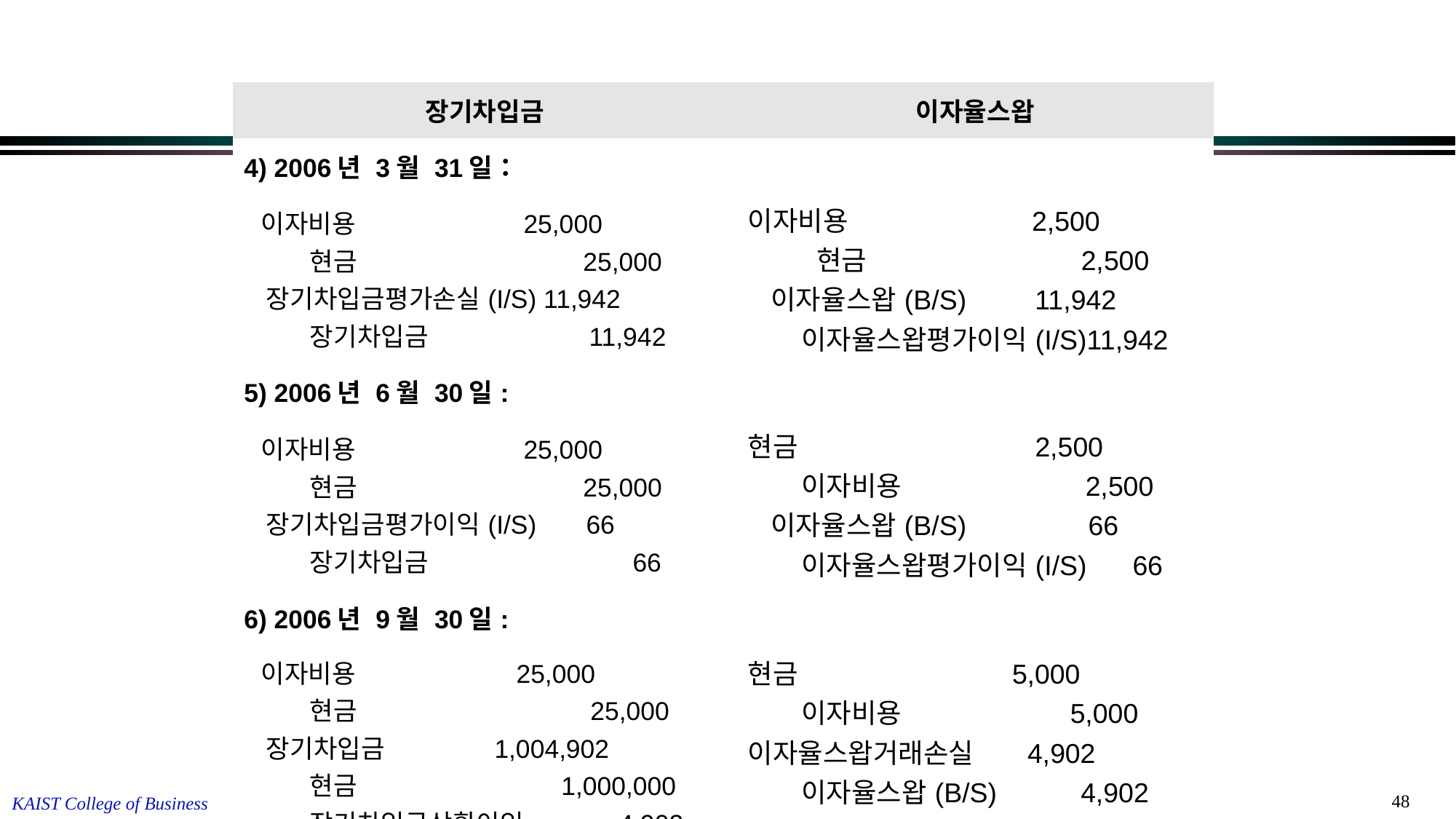

| 장기차입금 | 이자율스왑 |
| --- | --- |
| 4) 2006년 3월 31일： |  |
| 이자비용 25,000 현금 25,000 장기차입금평가손실(I/S) 11,942 장기차입금 11,942 | 이자비용 2,500 현금 2,500 이자율스왑(B/S) 11,942 이자율스왑평가이익(I/S)11,942 |
| 5) 2006년 6월 30일: |  |
| 이자비용 25,000 현금 25,000 장기차입금평가이익(I/S) 66 장기차입금 66 | 현금 2,500 이자비용 2,500 이자율스왑(B/S) 66 이자율스왑평가이익(I/S) 66 |
| 6) 2006년 9월 30일: |  |
| 이자비용 25,000 현금 25,000 장기차입금 1,004,902 현금 1,000,000 장기차입금상환이익 4,902 | 현금 5,000 이자비용 5,000 이자율스왑거래손실 4,902 이자율스왑(B/S) 4,902 |